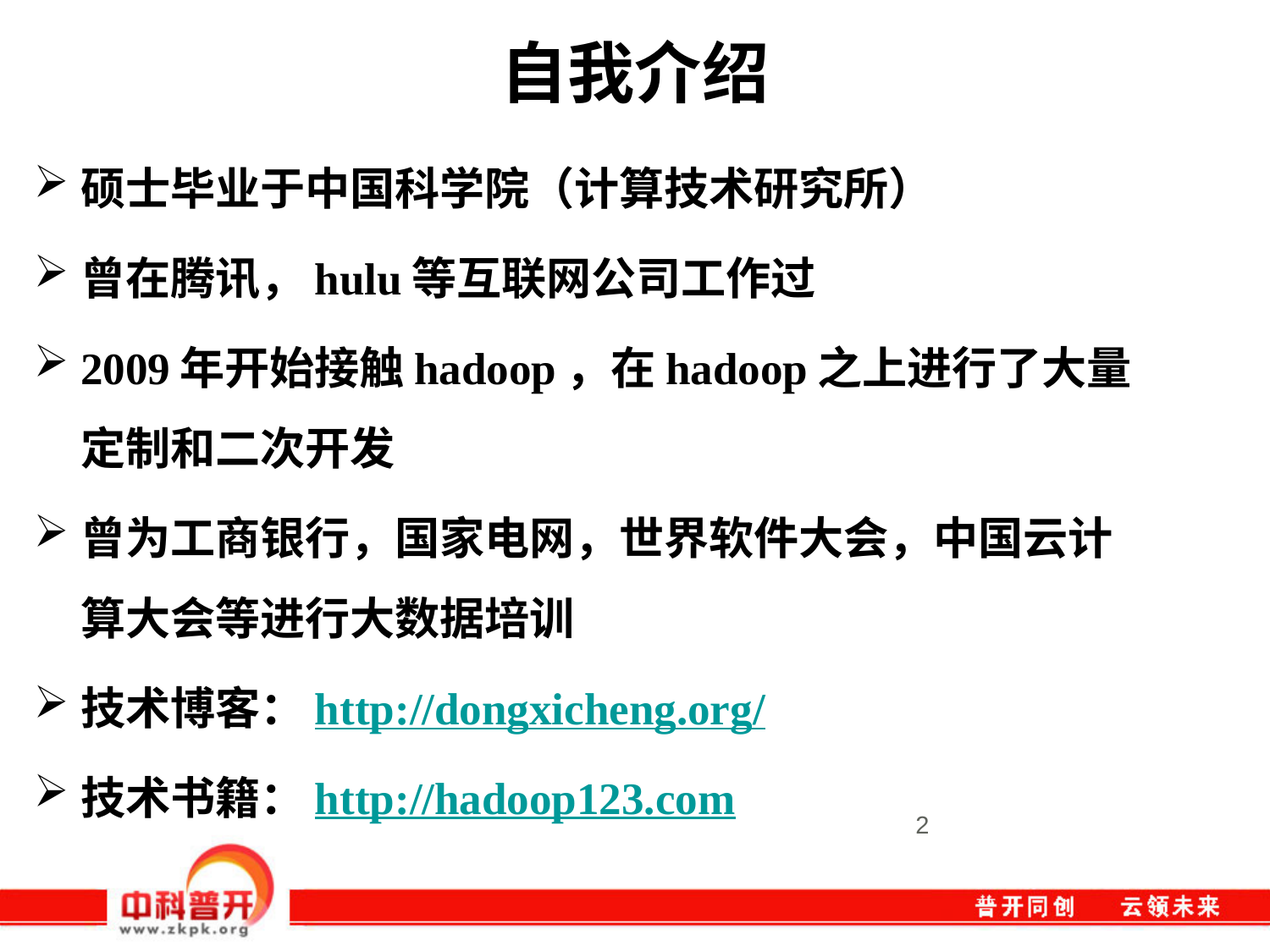

# 自我介绍
硕士毕业于中国科学院（计算技术研究所）
曾在腾讯，hulu等互联网公司工作过
2009年开始接触hadoop，在hadoop之上进行了大量定制和二次开发
曾为工商银行，国家电网，世界软件大会，中国云计算大会等进行大数据培训
技术博客：http://dongxicheng.org/
技术书籍：http://hadoop123.com

2